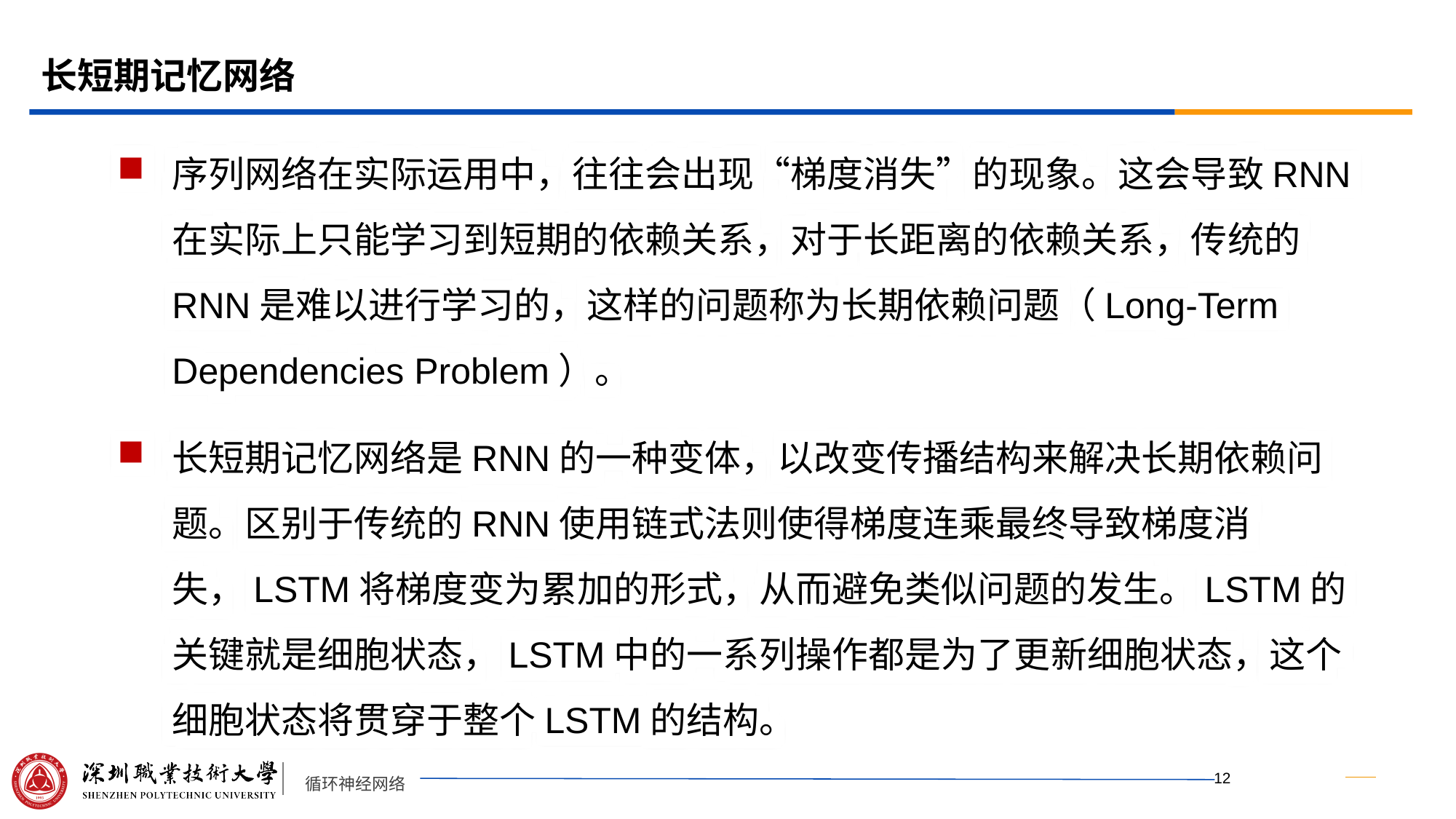

# 长短期记忆网络
序列网络在实际运用中，往往会出现“梯度消失”的现象。这会导致RNN在实际上只能学习到短期的依赖关系，对于长距离的依赖关系，传统的RNN是难以进行学习的，这样的问题称为长期依赖问题（Long-Term Dependencies Problem）。
长短期记忆网络是RNN的一种变体，以改变传播结构来解决长期依赖问题。区别于传统的RNN使用链式法则使得梯度连乘最终导致梯度消失，LSTM将梯度变为累加的形式，从而避免类似问题的发生。LSTM的关键就是细胞状态，LSTM中的一系列操作都是为了更新细胞状态，这个细胞状态将贯穿于整个LSTM的结构。